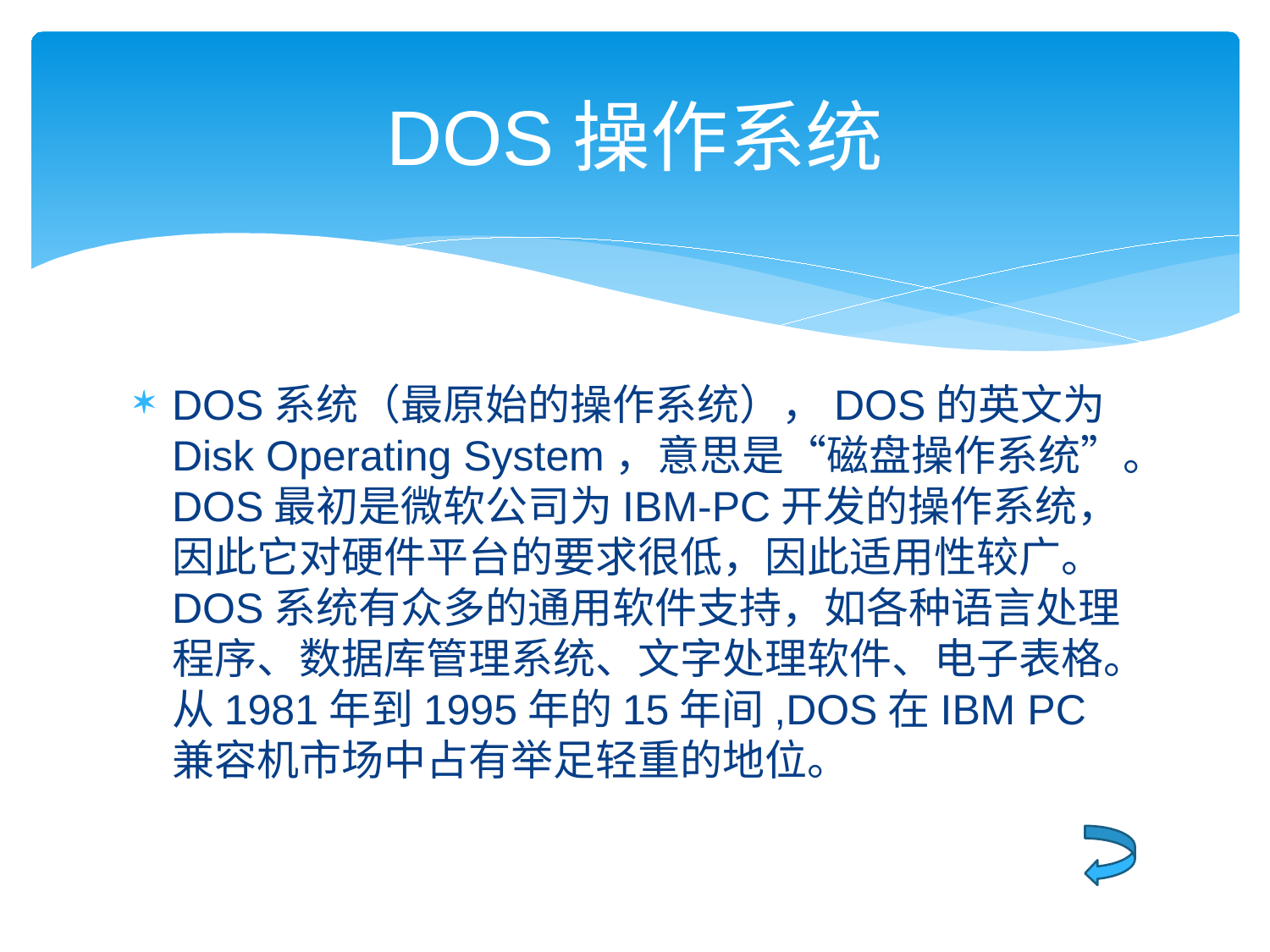

# DOS操作系统
DOS系统（最原始的操作系统），DOS的英文为Disk Operating System，意思是“磁盘操作系统”。DOS最初是微软公司为IBM-PC开发的操作系统，因此它对硬件平台的要求很低，因此适用性较广。DOS系统有众多的通用软件支持，如各种语言处理程序、数据库管理系统、文字处理软件、电子表格。从1981年到1995年的15年间,DOS在IBM PC兼容机市场中占有举足轻重的地位。